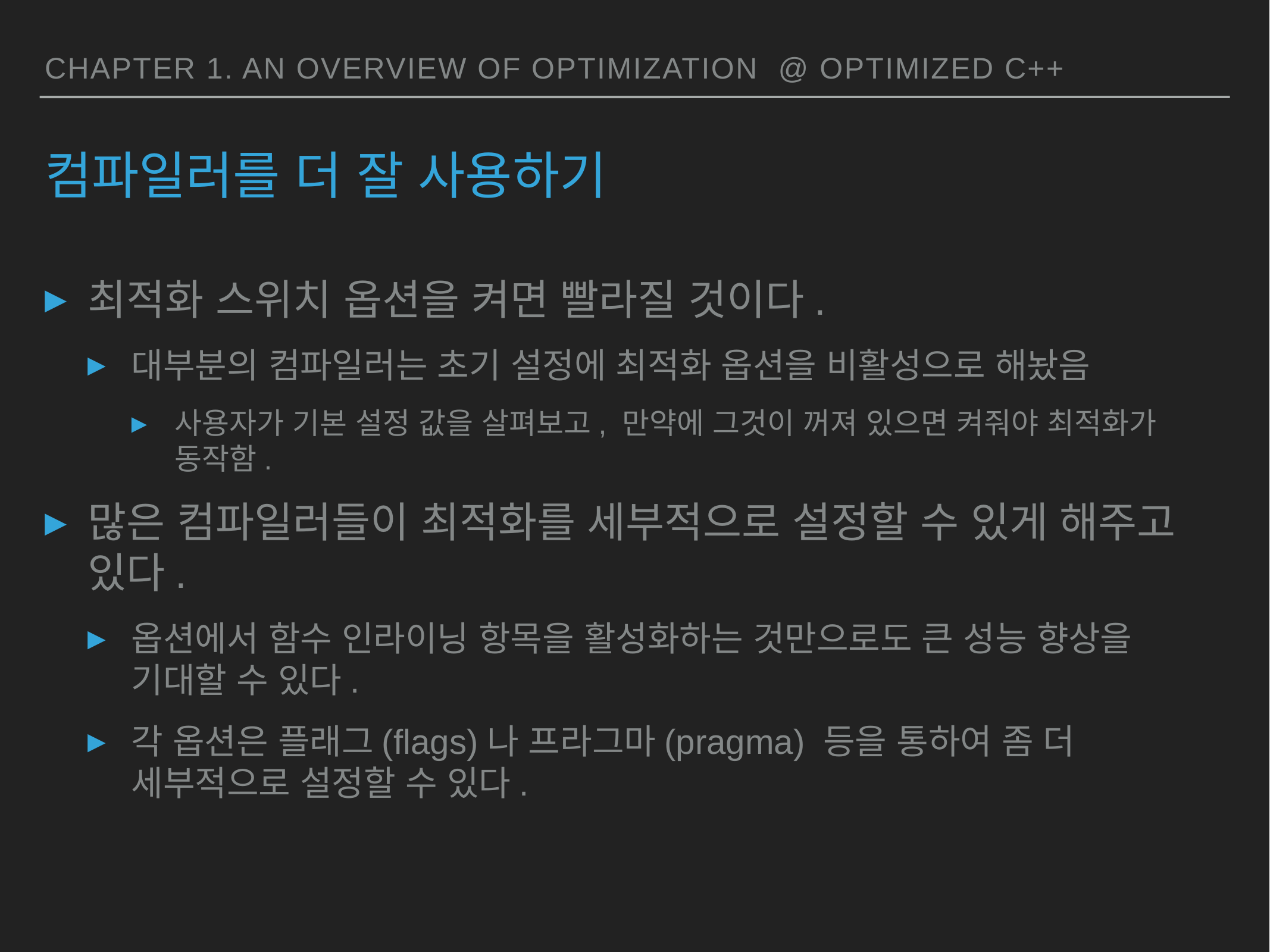

chapter 1. an overview of optimization  @ Optimized c++
# 컴파일러를 더 잘 사용하기
최적화 스위치 옵션을 켜면 빨라질 것이다.
대부분의 컴파일러는 초기 설정에 최적화 옵션을 비활성으로 해놨음
사용자가 기본 설정 값을 살펴보고, 만약에 그것이 꺼져 있으면 켜줘야 최적화가 동작함.
많은 컴파일러들이 최적화를 세부적으로 설정할 수 있게 해주고 있다.
옵션에서 함수 인라이닝 항목을 활성화하는 것만으로도 큰 성능 향상을 기대할 수 있다.
각 옵션은 플래그(flags)나 프라그마(pragma) 등을 통하여 좀 더 세부적으로 설정할 수 있다.